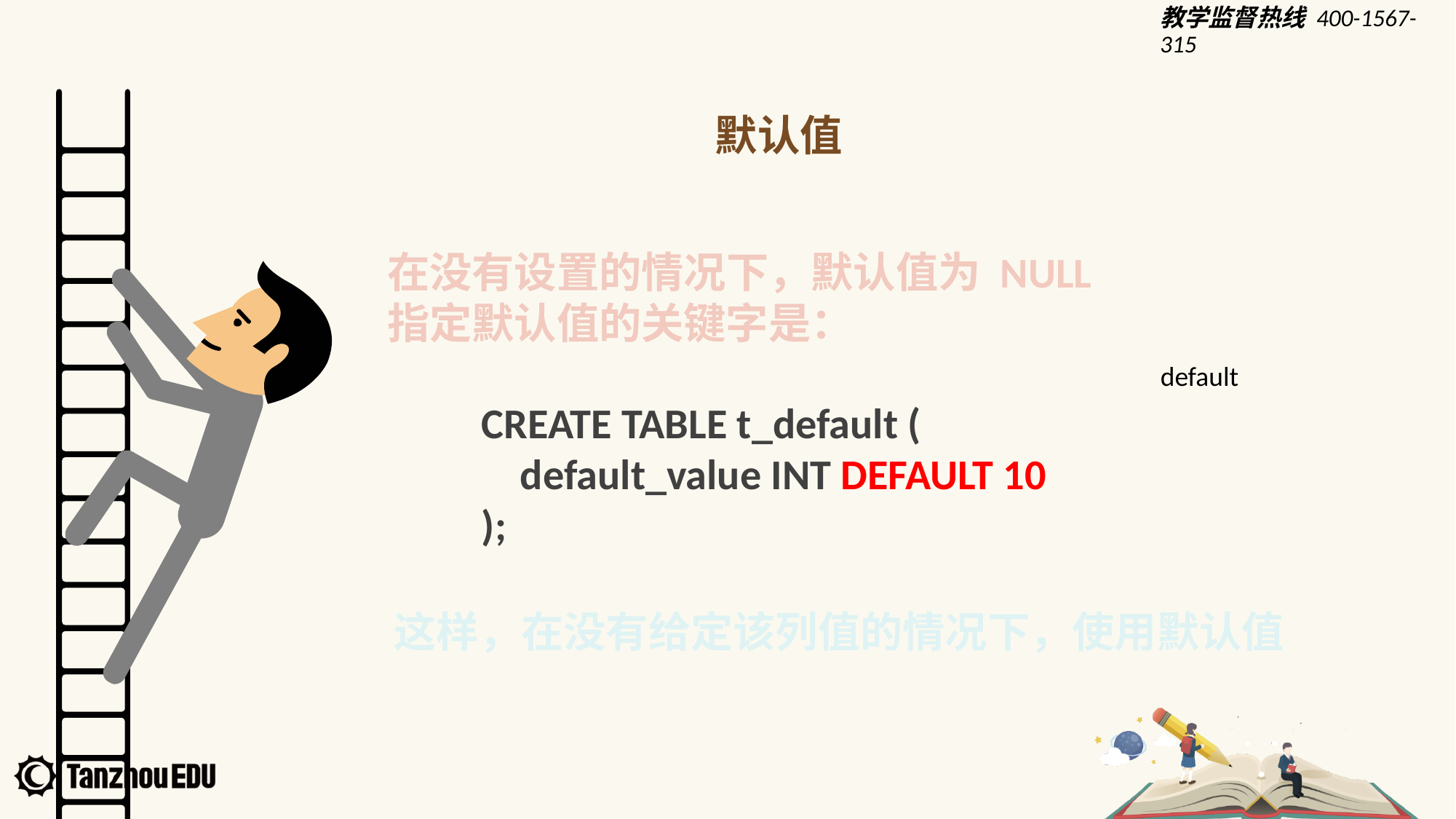

默认值
在没有设置的情况下，默认值为 NULL
指定默认值的关键字是：
default
CREATE TABLE t_default (
    default_value INT DEFAULT 10
);
这样，在没有给定该列值的情况下，使用默认值